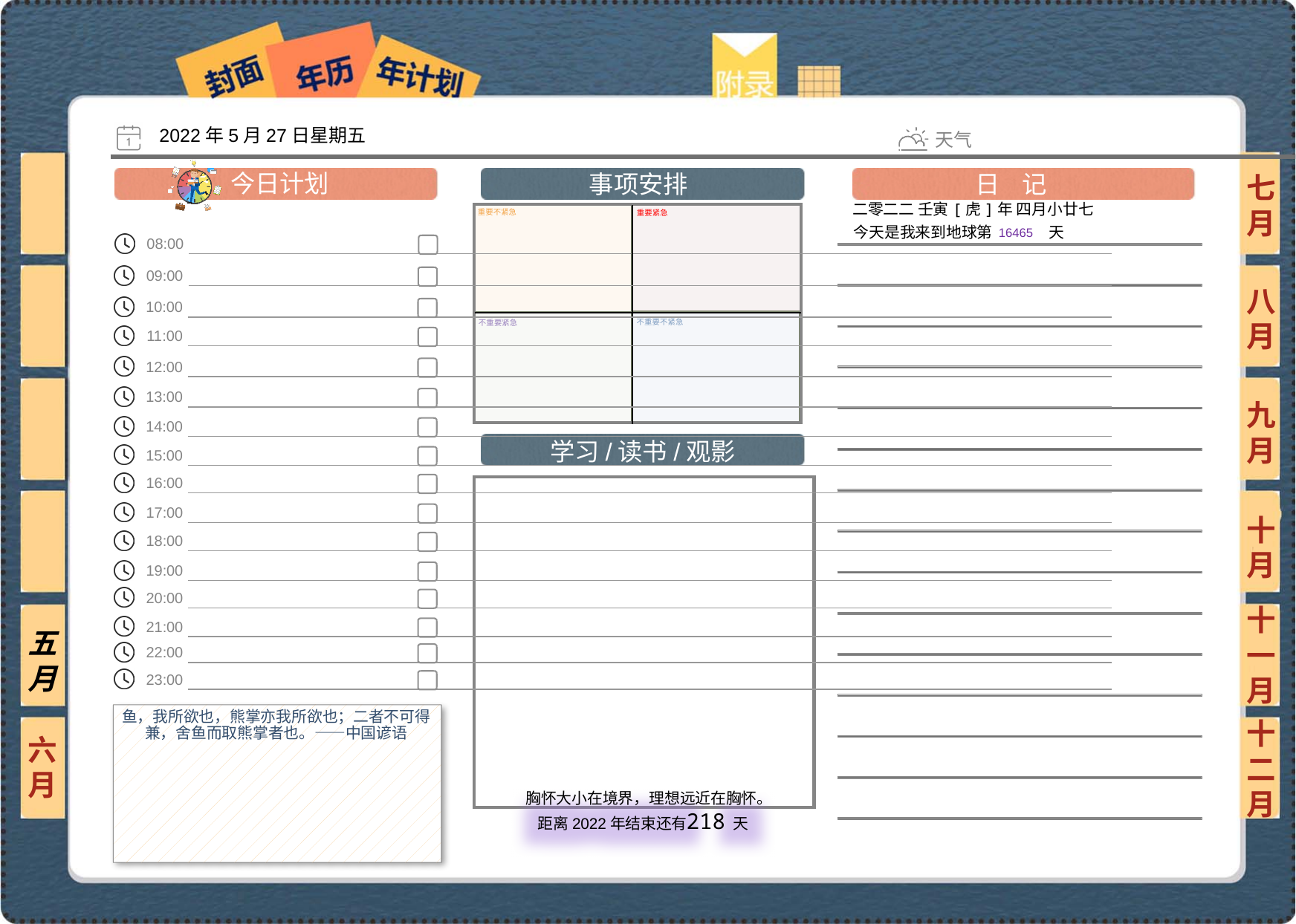

2022年5月27日星期五
七月
二零二二 壬寅[虎]年 四月小廿七
16465
八月
九月
十月
十一月
五月
鱼，我所欲也，熊掌亦我所欲也；二者不可得兼，舍鱼而取熊掌者也。——中国谚语

六月
十二月
218
 胸怀大小在境界，理想远近在胸怀。